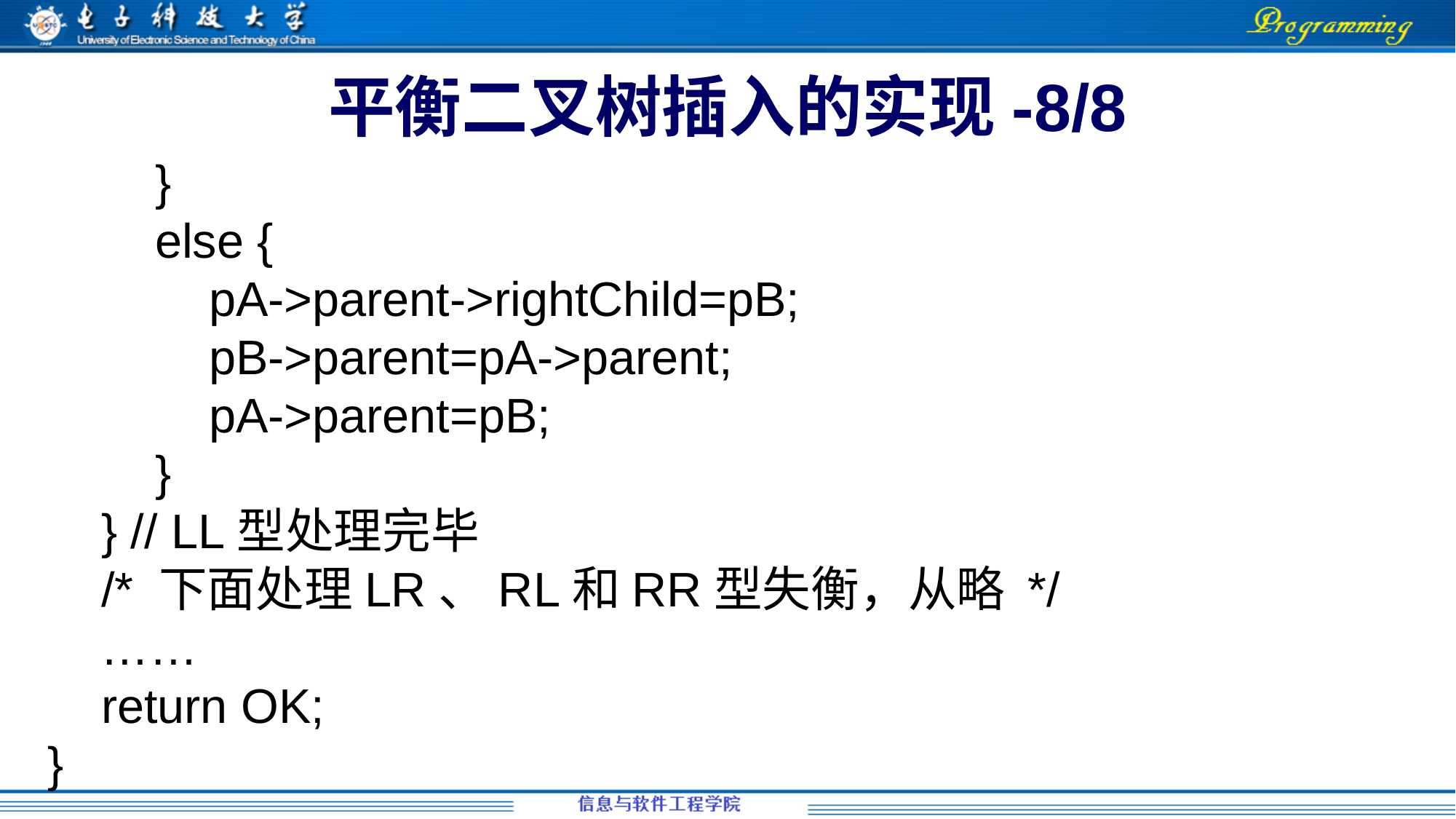

# 平衡二叉树插入的实现-8/8
        }
        else {
            pA->parent->rightChild=pB;
            pB->parent=pA->parent;
            pA->parent=pB;
        }
    } // LL型处理完毕
    /* 下面处理LR、RL和RR型失衡，从略 */
    ……
    return OK;
}